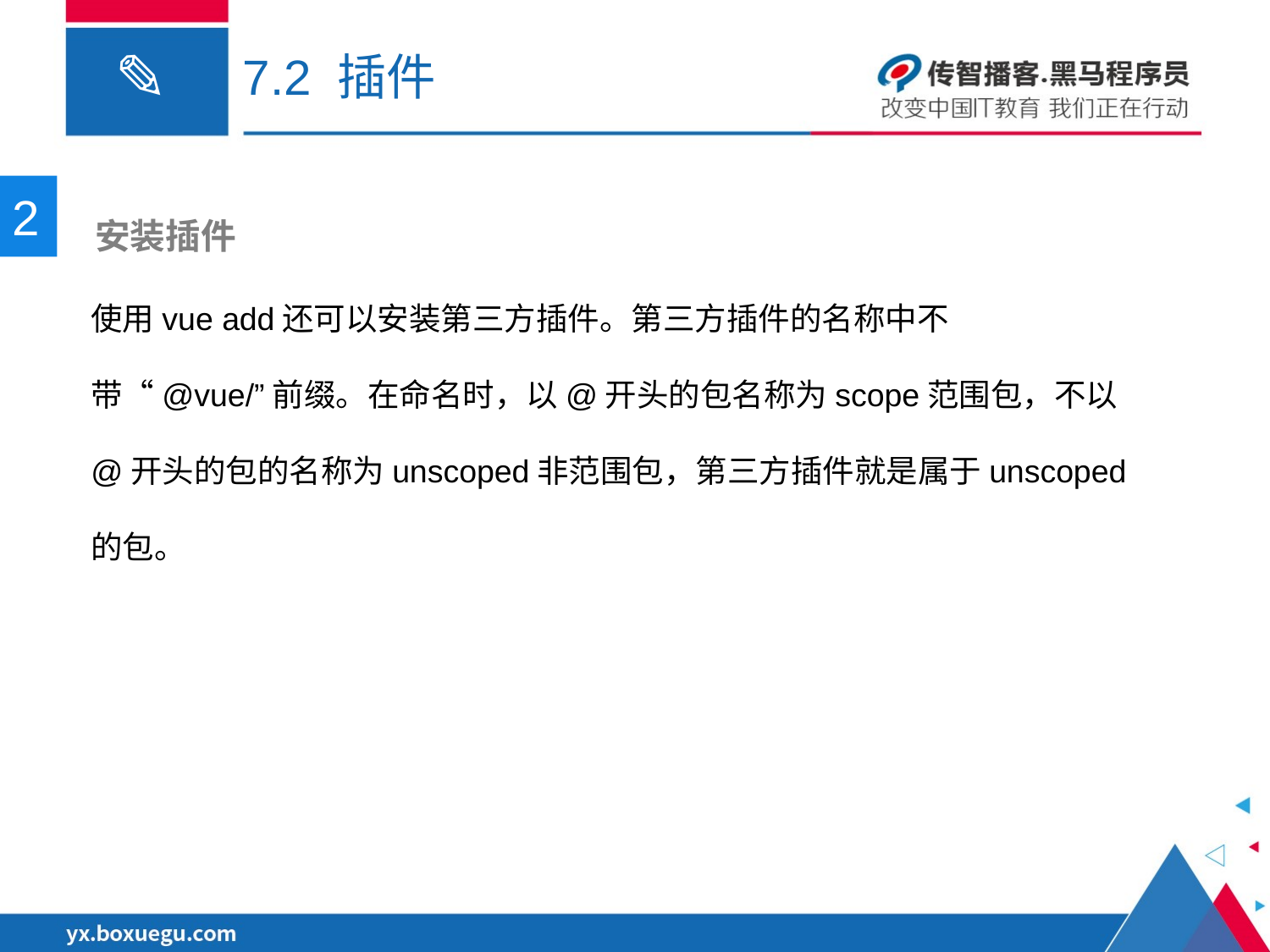

# 7.2 插件

2
  安装插件
使用vue add还可以安装第三方插件。第三方插件的名称中不带“@vue/”前缀。在命名时，以@开头的包名称为scope范围包，不以@开头的包的名称为unscoped非范围包，第三方插件就是属于unscoped的包。